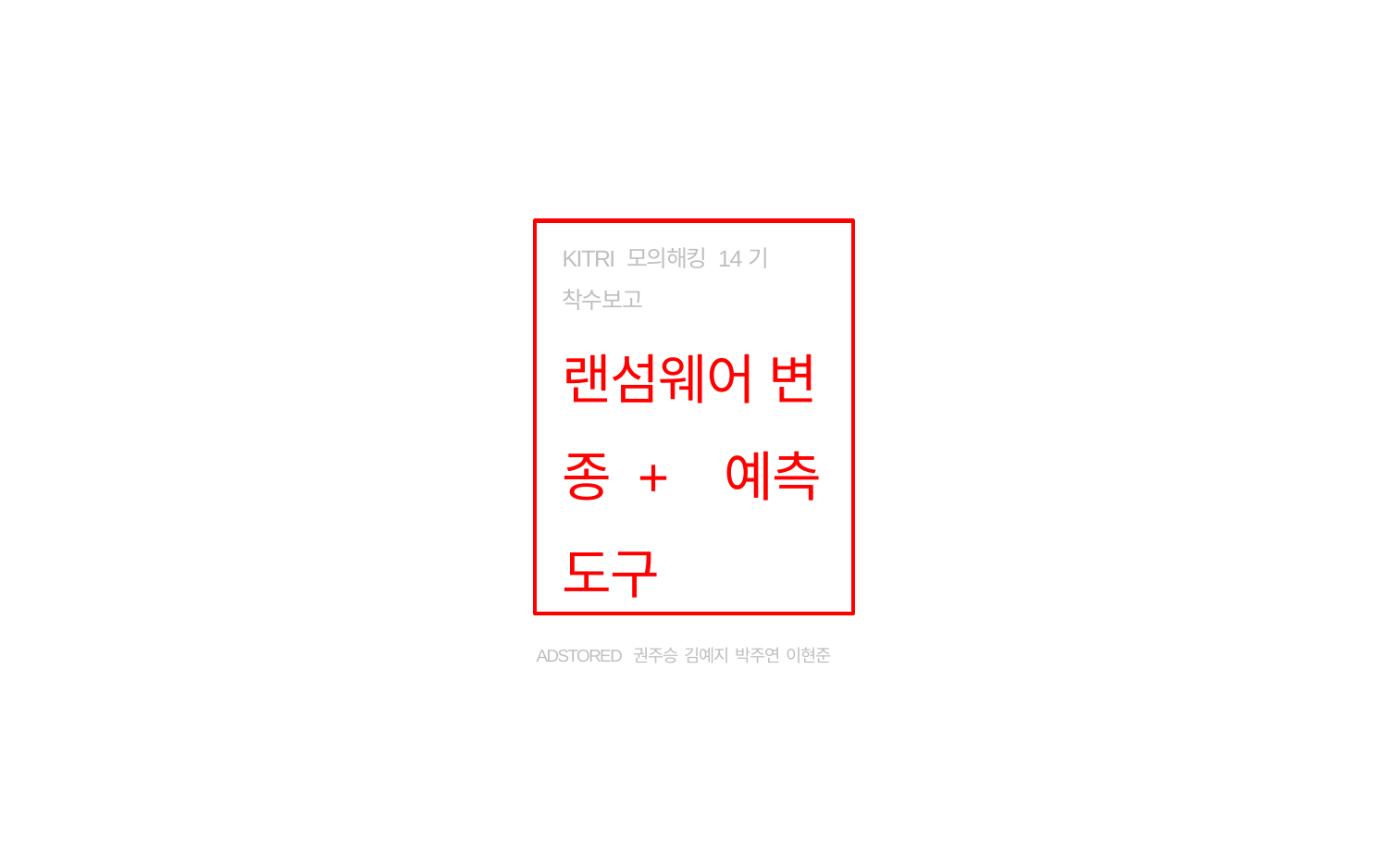

# KITRI 모의해킹 14기 착수보고 랜섬웨어 변 종 +   예측 도구
ADSTORED  권주승  김예지  박주연  이현준